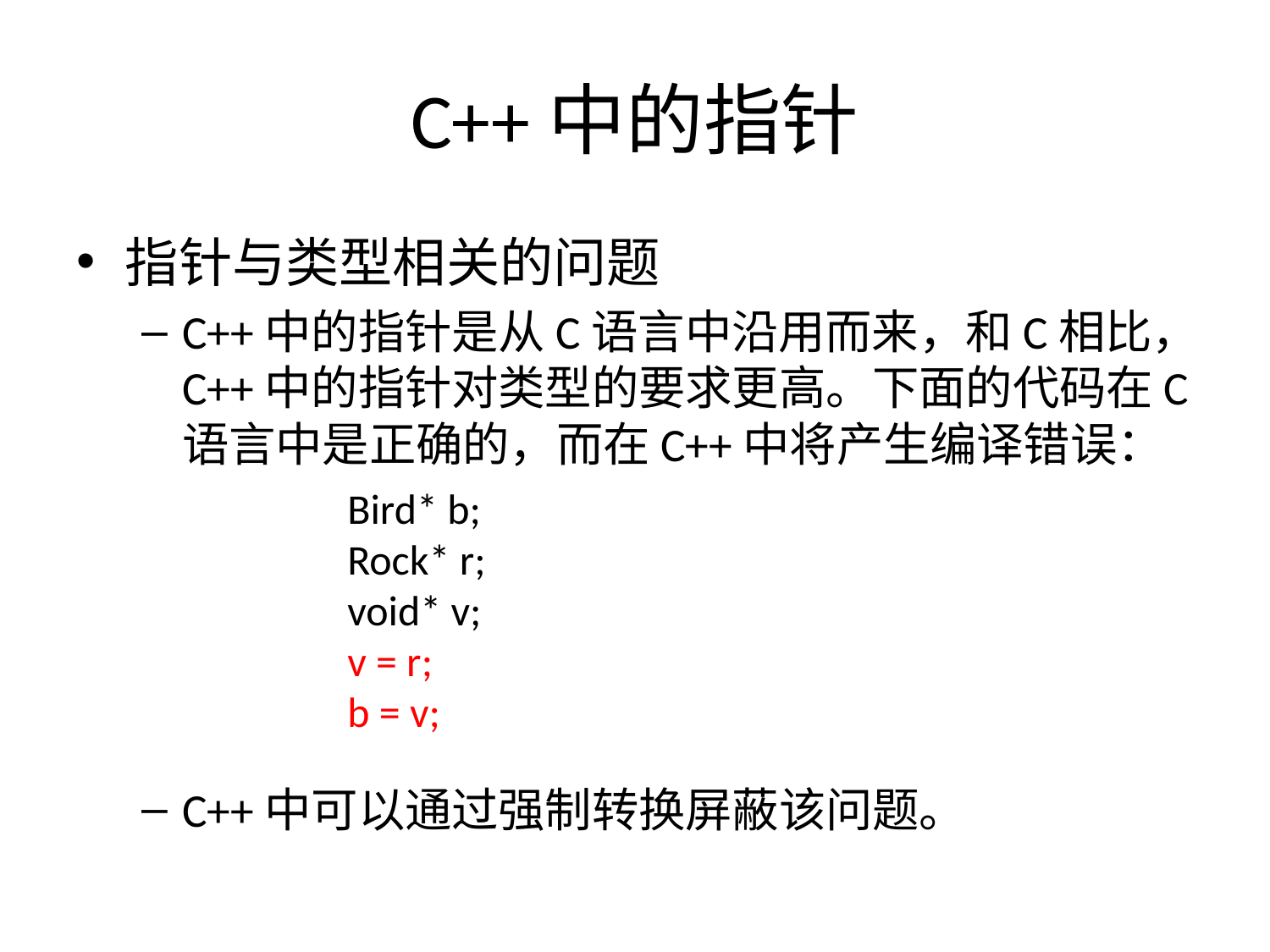

# C++中的指针
指针与类型相关的问题
C++中的指针是从C语言中沿用而来，和C相比，C++中的指针对类型的要求更高。下面的代码在C语言中是正确的，而在C++中将产生编译错误：

C++中可以通过强制转换屏蔽该问题。
Bird* b;
Rock* r;
void* v;
v = r;
b = v;